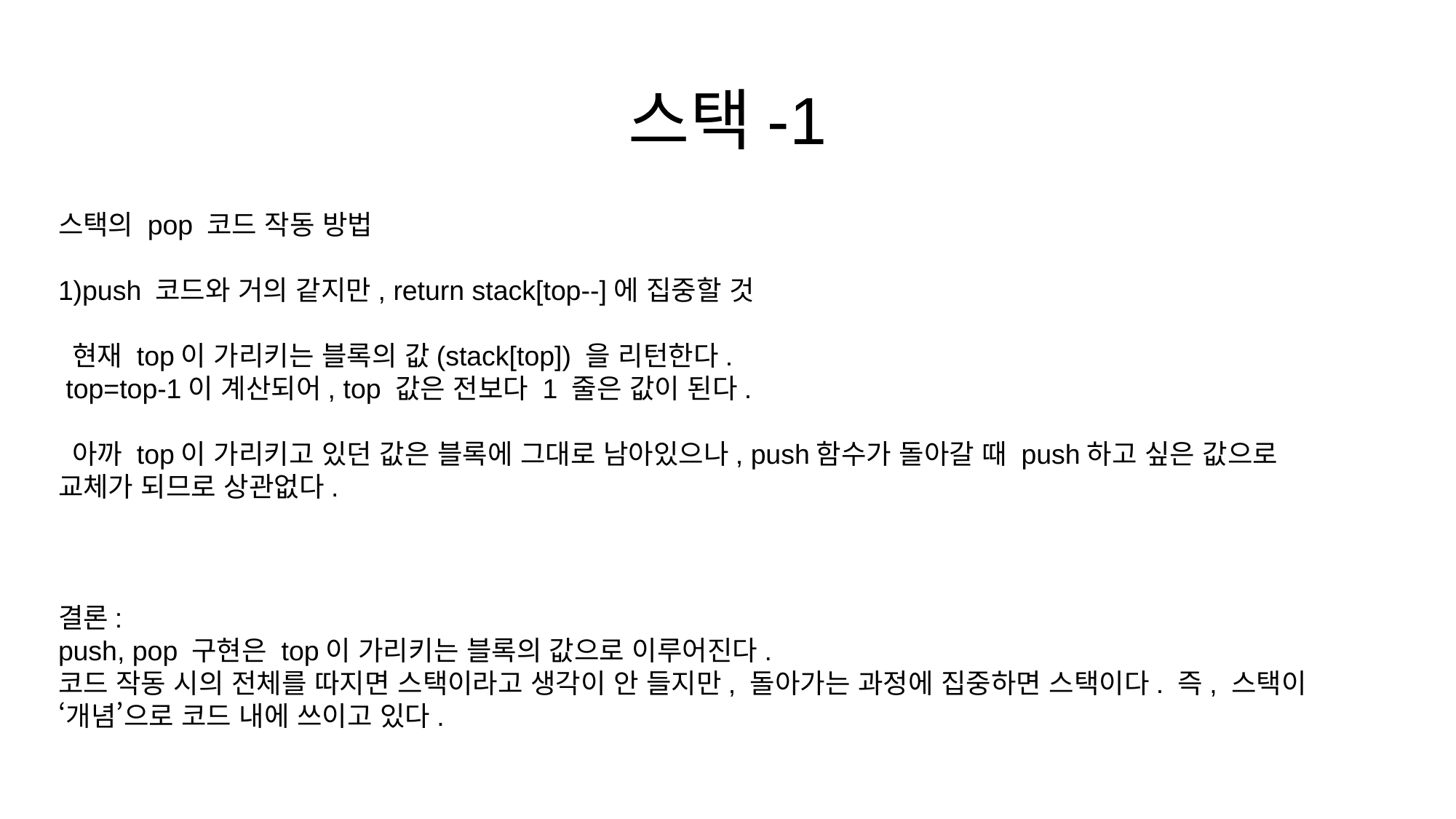

# 스택-1
스택의 pop 코드 작동 방법

1)push 코드와 거의 같지만, return stack[top--]에 집중할 것

 현재 top이 가리키는 블록의 값(stack[top]) 을 리턴한다.
 top=top-1이 계산되어, top 값은 전보다 1 줄은 값이 된다.

 아까 top이 가리키고 있던 값은 블록에 그대로 남아있으나, push함수가 돌아갈 때 push하고 싶은 값으로 교체가 되므로 상관없다.

결론:
push, pop 구현은 top이 가리키는 블록의 값으로 이루어진다.
코드 작동 시의 전체를 따지면 스택이라고 생각이 안 들지만, 돌아가는 과정에 집중하면 스택이다. 즉, 스택이 ‘개념’으로 코드 내에 쓰이고 있다.